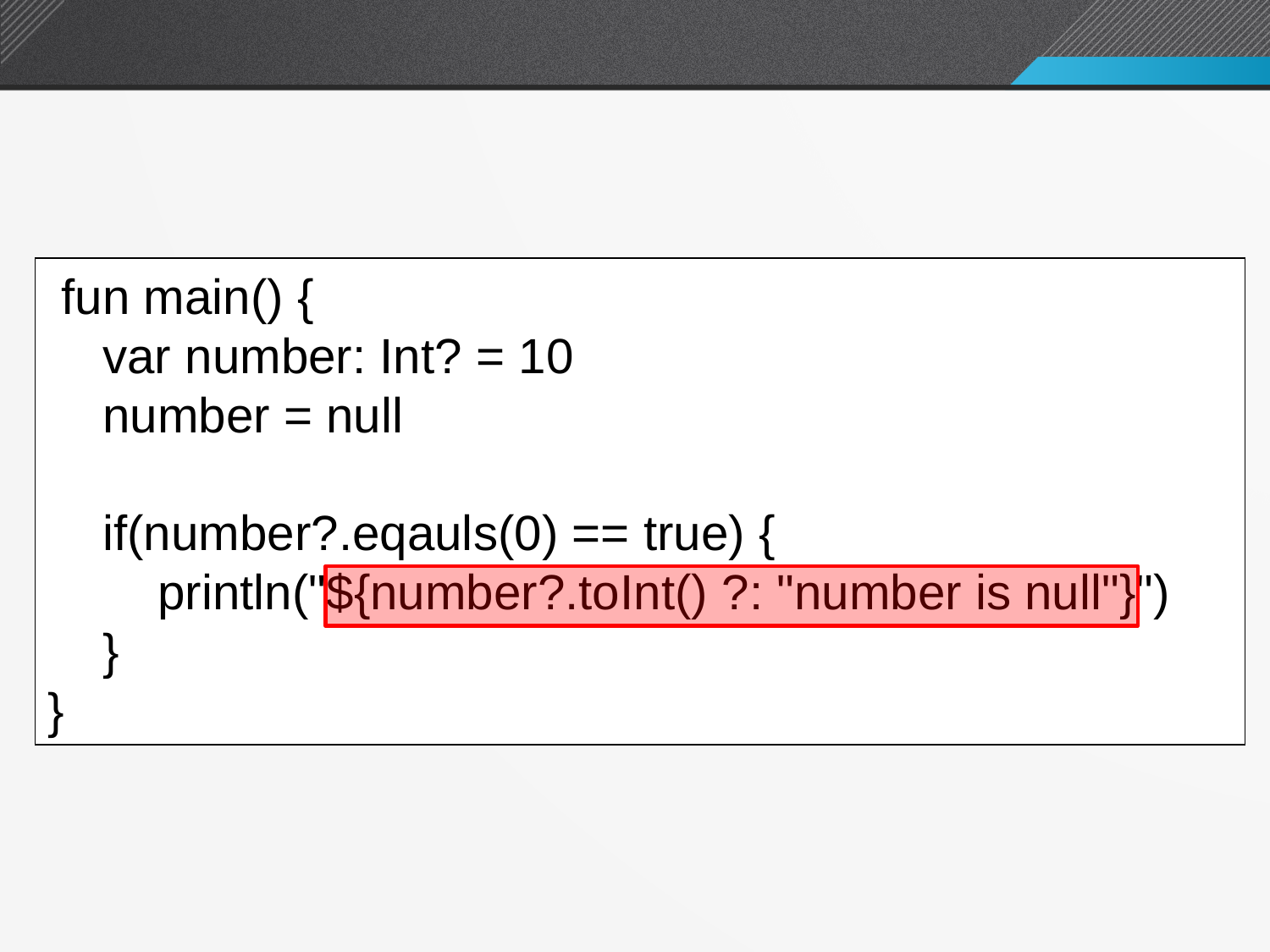

세이프콜과 엘비스 연산자
 fun main() {
    var number: Int? = 10
    number = null

    if(number?.eqauls(0) == true) {
        println("${number?.toInt() ?: "number is null"}")
    }
}